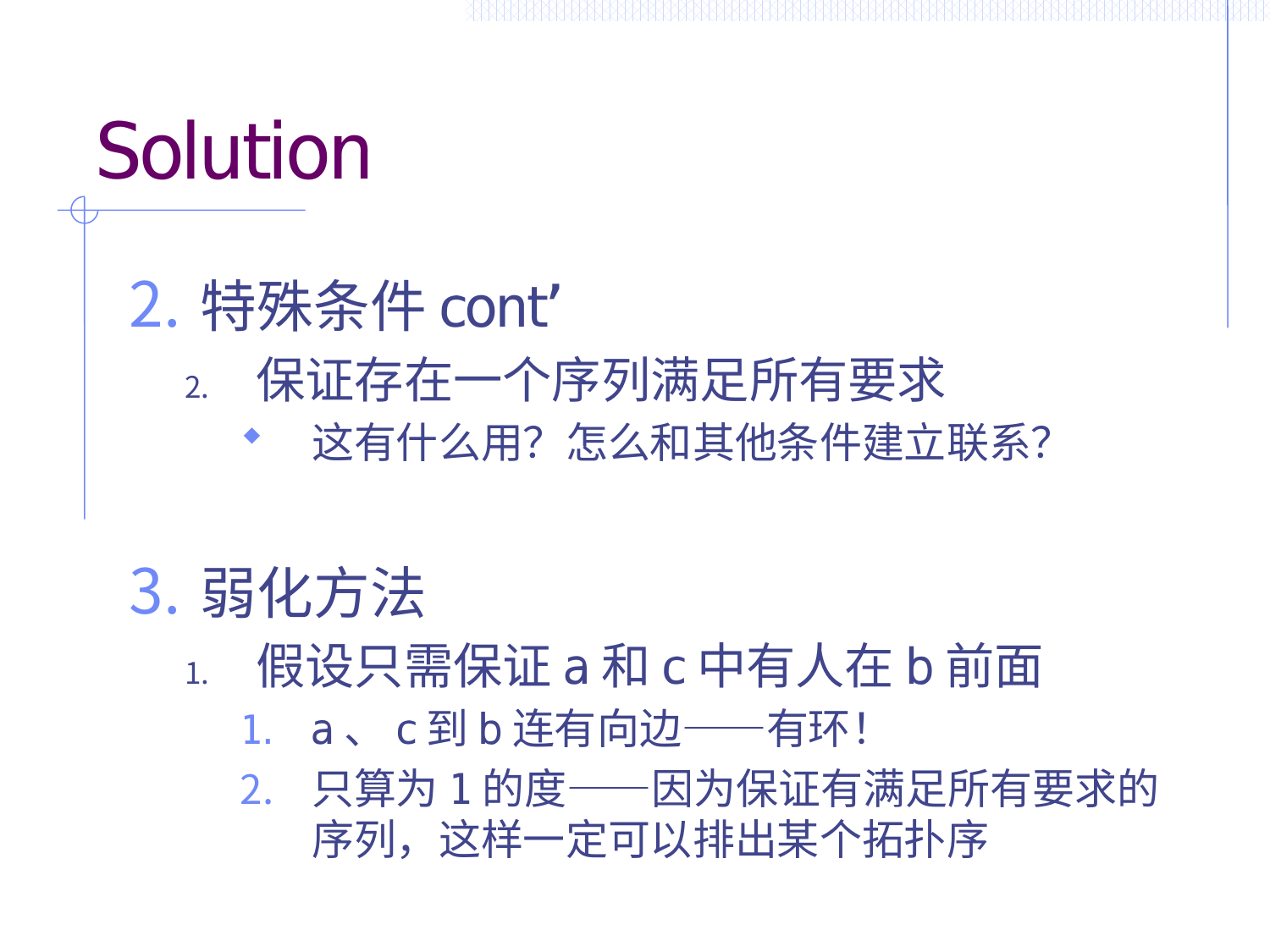

# Solution
特殊条件cont’
保证存在一个序列满足所有要求
这有什么用？怎么和其他条件建立联系？

弱化方法
假设只需保证a和c中有人在b前面
a、c到b连有向边——有环！
只算为1的度——因为保证有满足所有要求的序列，这样一定可以排出某个拓扑序